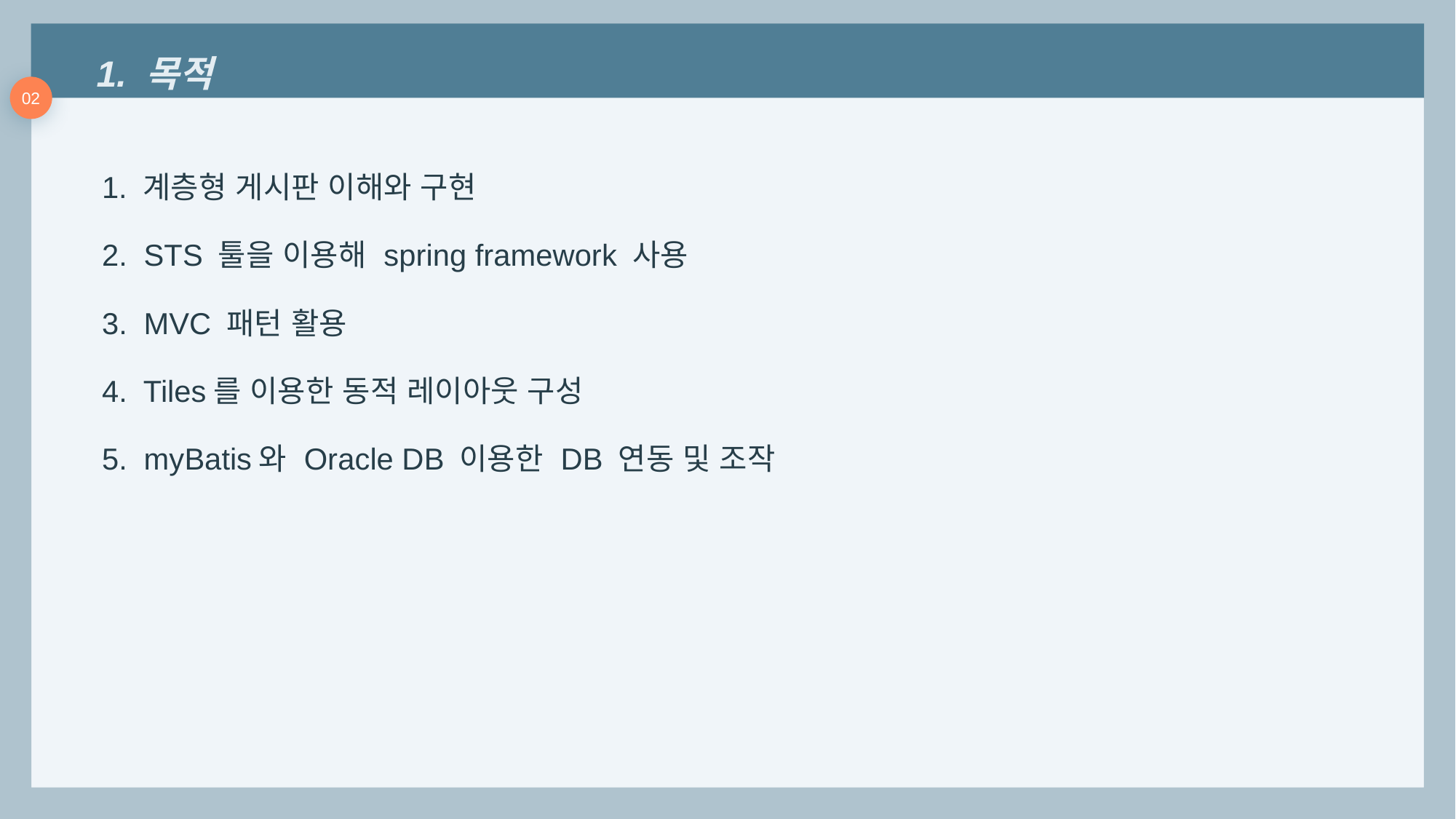

1. 목적
02
| 계층형 게시판 이해와 구현 |
| --- |
| 2. STS 툴을 이용해 spring framework 사용 |
| 3. MVC 패턴 활용 |
| 4. Tiles를 이용한 동적 레이아웃 구성 |
| 5. myBatis와 Oracle DB 이용한 DB 연동 및 조작 |